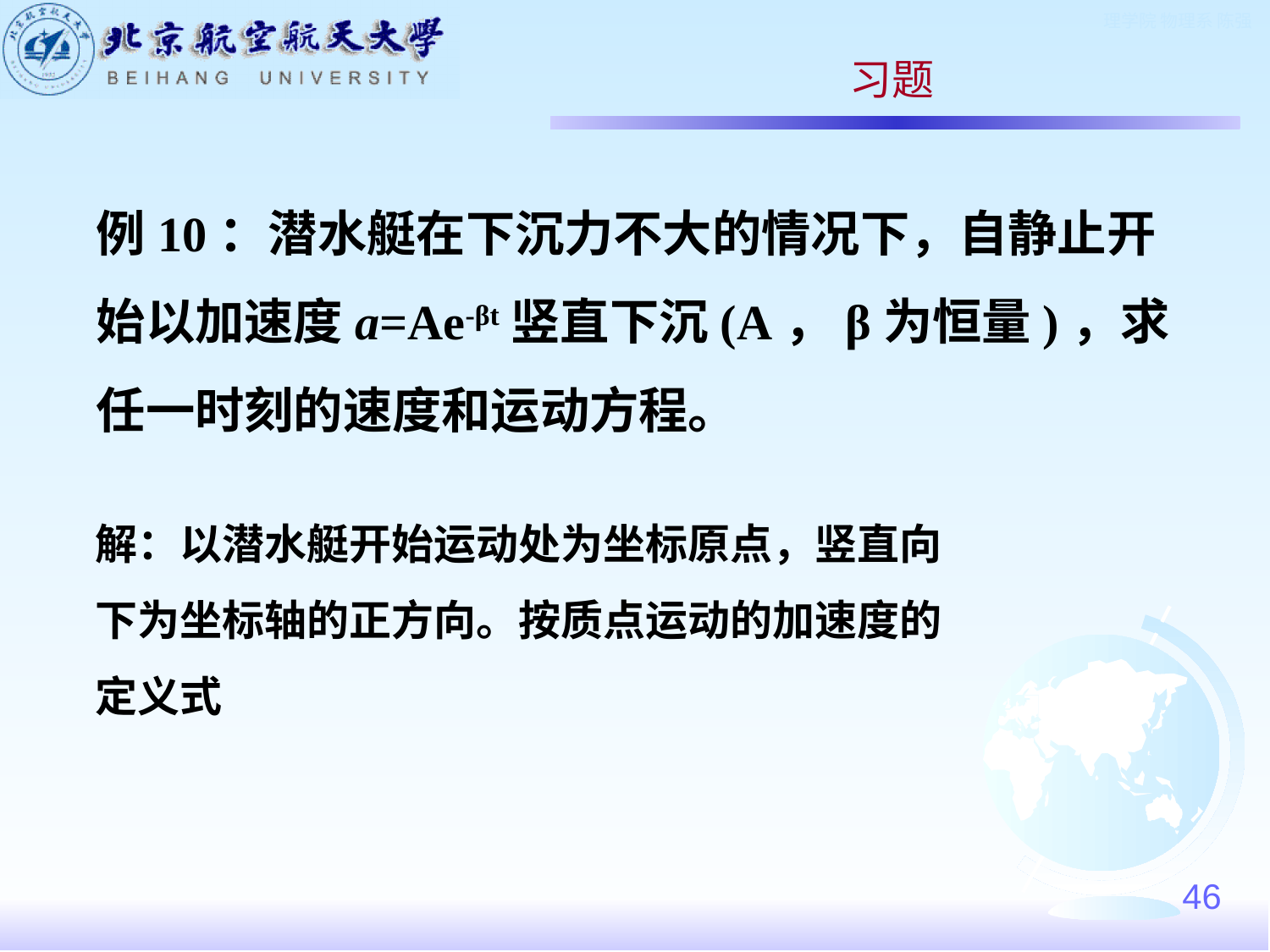

习题
例10：潜水艇在下沉力不大的情况下，自静止开始以加速度a=Ae-βt竖直下沉(A，β为恒量)，求任一时刻的速度和运动方程。
解：以潜水艇开始运动处为坐标原点，竖直向下为坐标轴的正方向。按质点运动的加速度的定义式
46